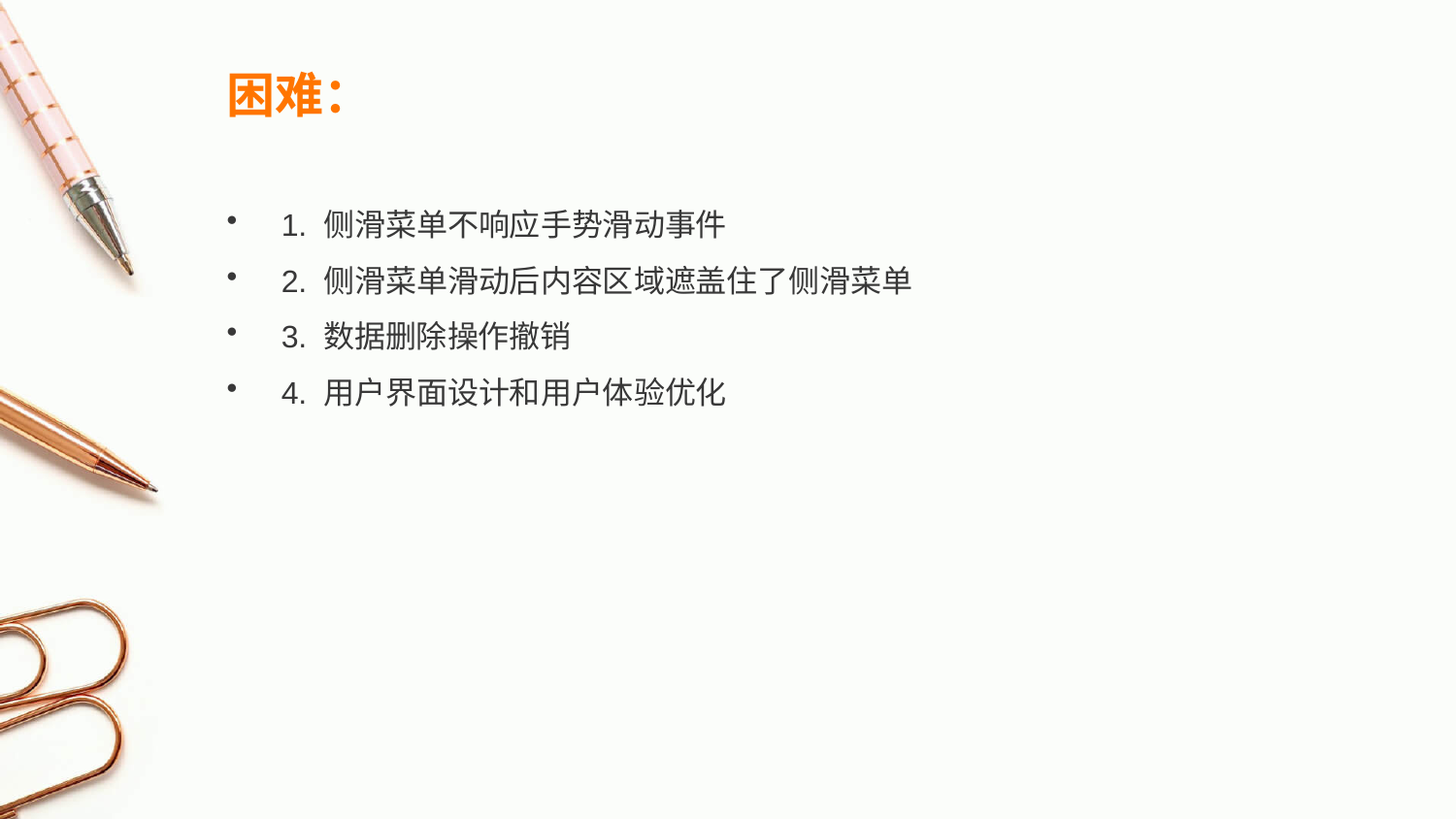

困难：
1. 侧滑菜单不响应手势滑动事件
2. 侧滑菜单滑动后内容区域遮盖住了侧滑菜单
3. 数据删除操作撤销
4. 用户界面设计和用户体验优化